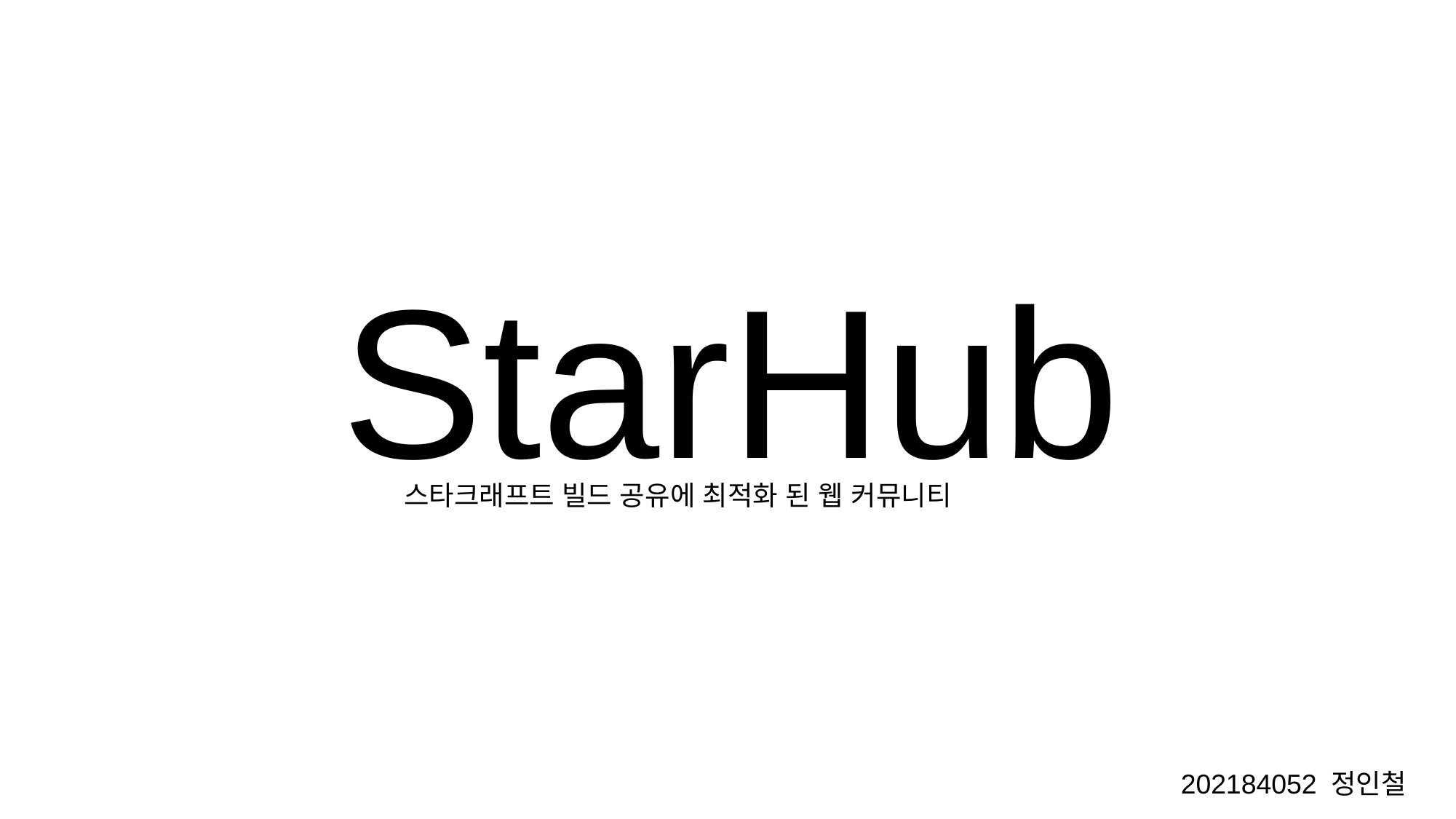

StarHub
스타크래프트 빌드 공유에 최적화 된 웹 커뮤니티
202184052 정인철